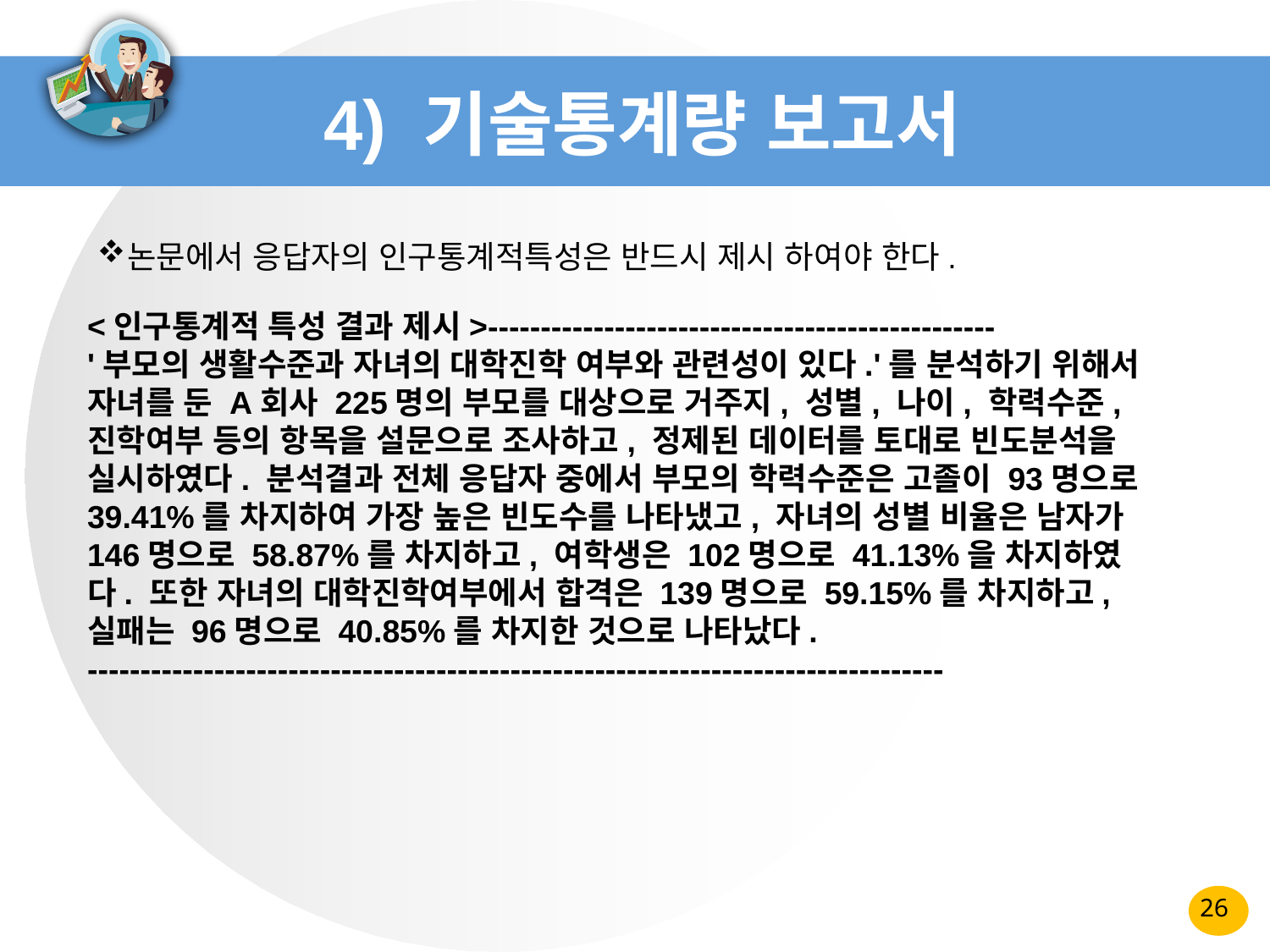

# 4) 기술통계량 보고서
논문에서 응답자의 인구통계적특성은 반드시 제시 하여야 한다.
<인구통계적 특성 결과 제시>------------------------------------------------
'부모의 생활수준과 자녀의 대학진학 여부와 관련성이 있다.'를 분석하기 위해서 자녀를 둔 A회사 225명의 부모를 대상으로 거주지, 성별, 나이, 학력수준, 진학여부 등의 항목을 설문으로 조사하고, 정제된 데이터를 토대로 빈도분석을 실시하였다. 분석결과 전체 응답자 중에서 부모의 학력수준은 고졸이 93명으로 39.41%를 차지하여 가장 높은 빈도수를 나타냈고, 자녀의 성별 비율은 남자가 146명으로 58.87%를 차지하고, 여학생은 102명으로 41.13%을 차지하였다. 또한 자녀의 대학진학여부에서 합격은 139명으로 59.15%를 차지하고, 실패는 96명으로 40.85%를 차지한 것으로 나타났다.
---------------------------------------------------------------------------------
26